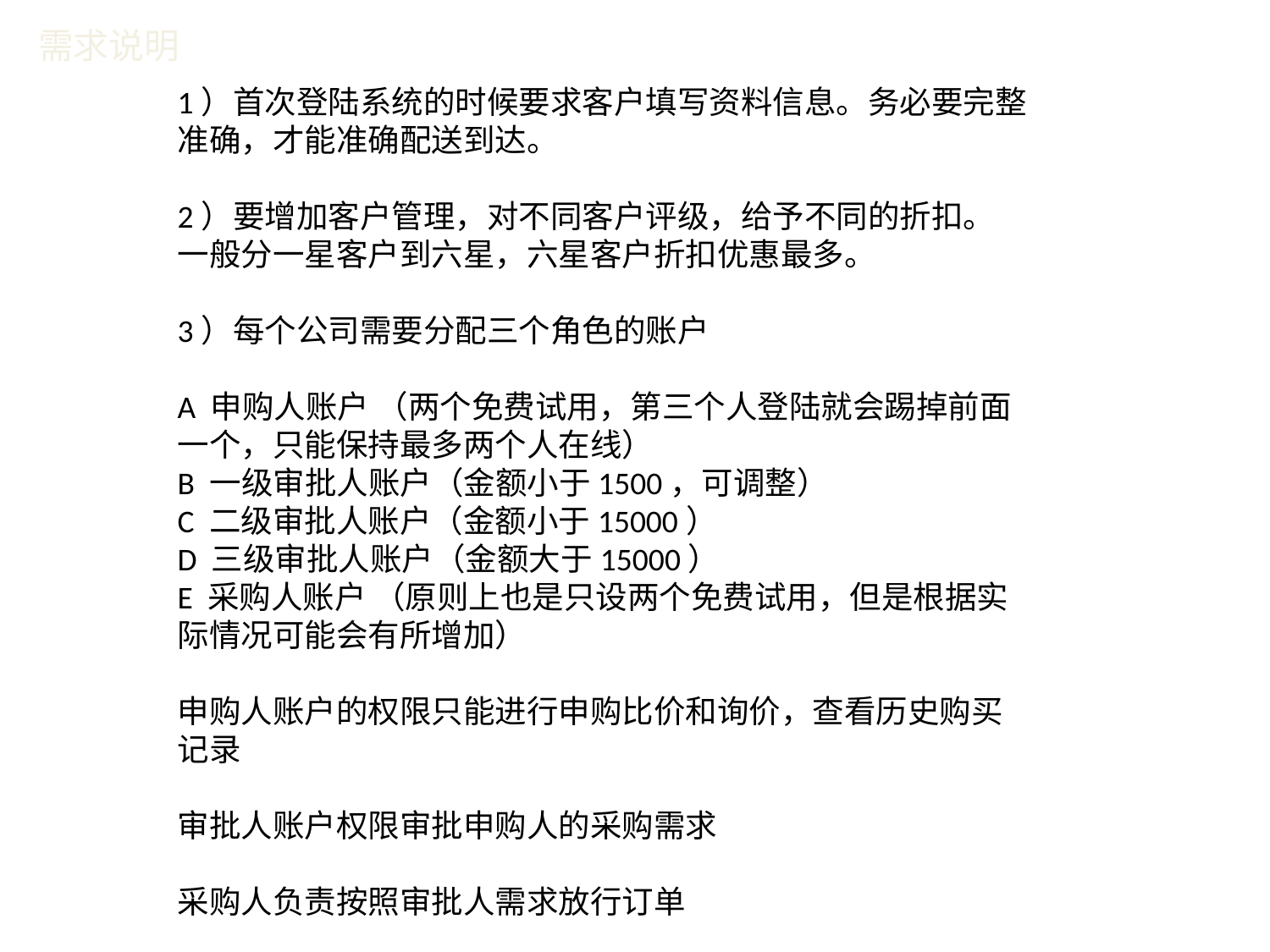

需求说明
1）首次登陆系统的时候要求客户填写资料信息。务必要完整准确，才能准确配送到达。

2）要增加客户管理，对不同客户评级，给予不同的折扣。
一般分一星客户到六星，六星客户折扣优惠最多。

3）每个公司需要分配三个角色的账户

A 申购人账户 （两个免费试用，第三个人登陆就会踢掉前面一个，只能保持最多两个人在线）
B 一级审批人账户（金额小于1500，可调整）
C 二级审批人账户（金额小于15000）
D 三级审批人账户（金额大于15000）
E 采购人账户 （原则上也是只设两个免费试用，但是根据实际情况可能会有所增加）

申购人账户的权限只能进行申购比价和询价，查看历史购买记录

审批人账户权限审批申购人的采购需求

采购人负责按照审批人需求放行订单